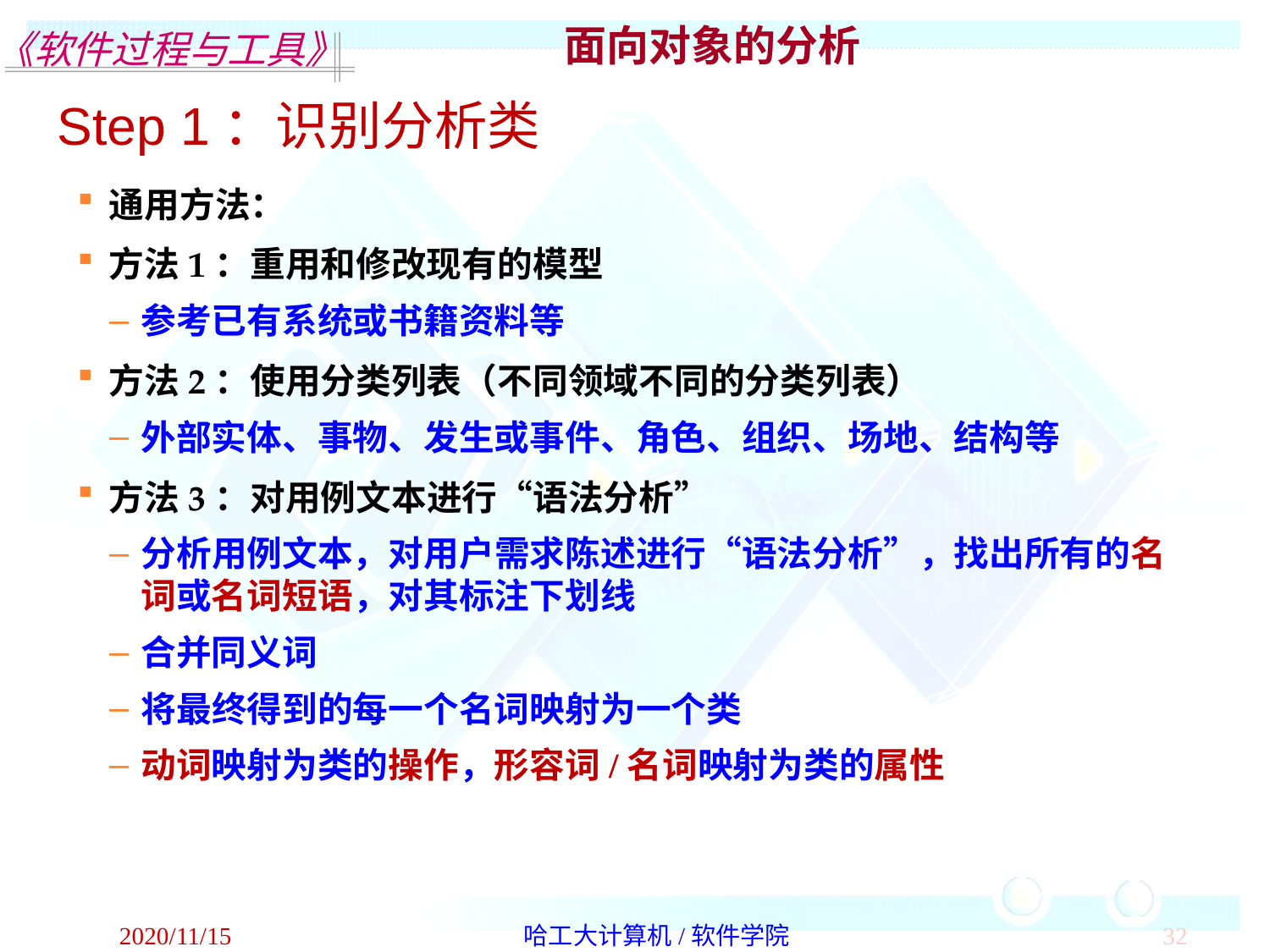

面向对象的分析
Step 1：识别分析类
通用方法：
方法1：重用和修改现有的模型
参考已有系统或书籍资料等
方法2：使用分类列表（不同领域不同的分类列表）
外部实体、事物、发生或事件、角色、组织、场地、结构等
方法3：对用例文本进行“语法分析”
分析用例文本，对用户需求陈述进行“语法分析”，找出所有的名词或名词短语，对其标注下划线
合并同义词
将最终得到的每一个名词映射为一个类
动词映射为类的操作，形容词/名词映射为类的属性